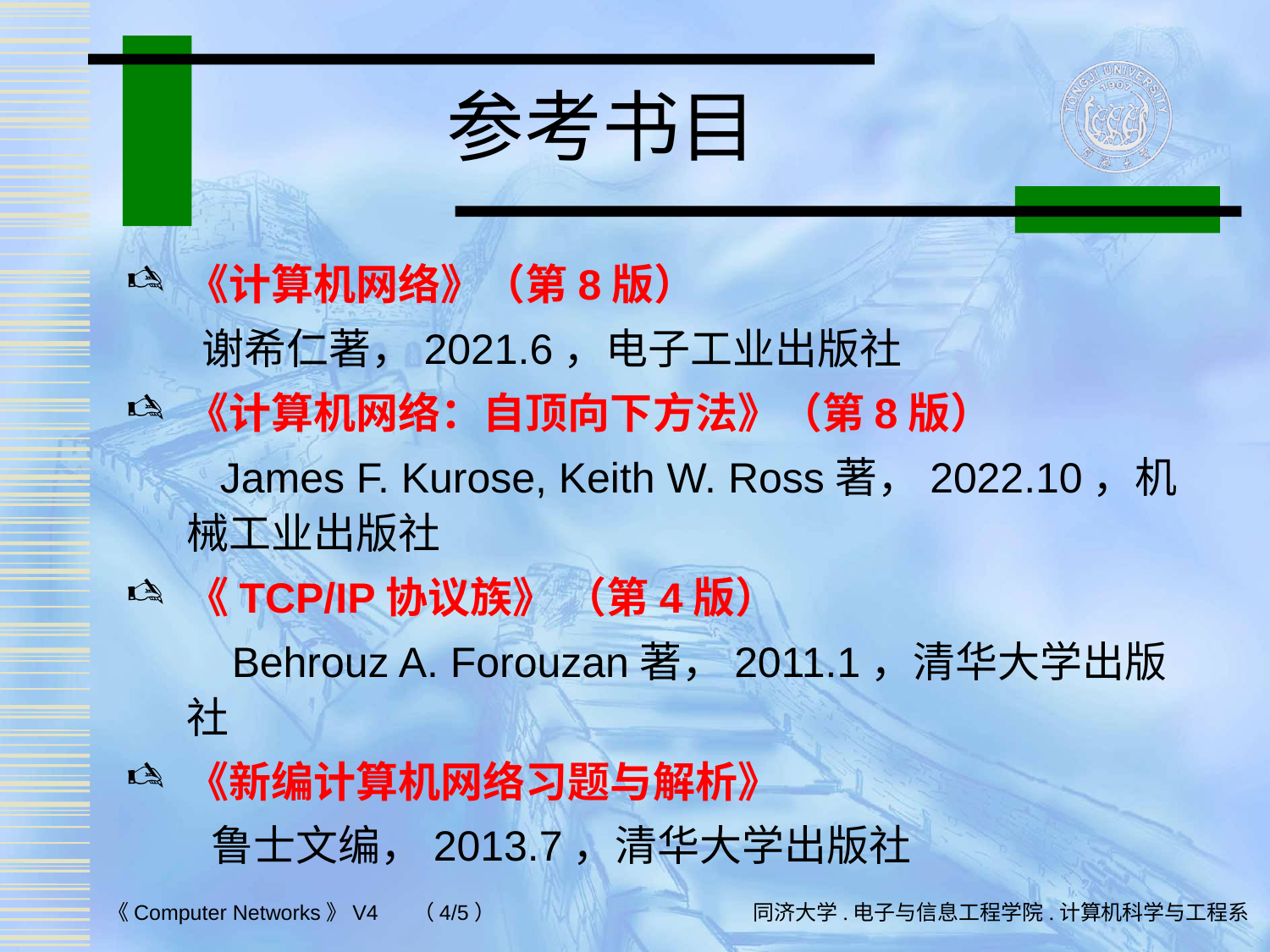

# 参考书目
《计算机网络》（第8版）
       谢希仁著，2021.6，电子工业出版社
《计算机网络：自顶向下方法》（第8版）
        James F. Kurose, Keith W. Ross著，2022.10，机械工业出版社
《TCP/IP协议族》 （第4版）
         Behrouz A. Forouzan著，2011.1，清华大学出版社
《新编计算机网络习题与解析》
        鲁士文编，2013.7，清华大学出版社